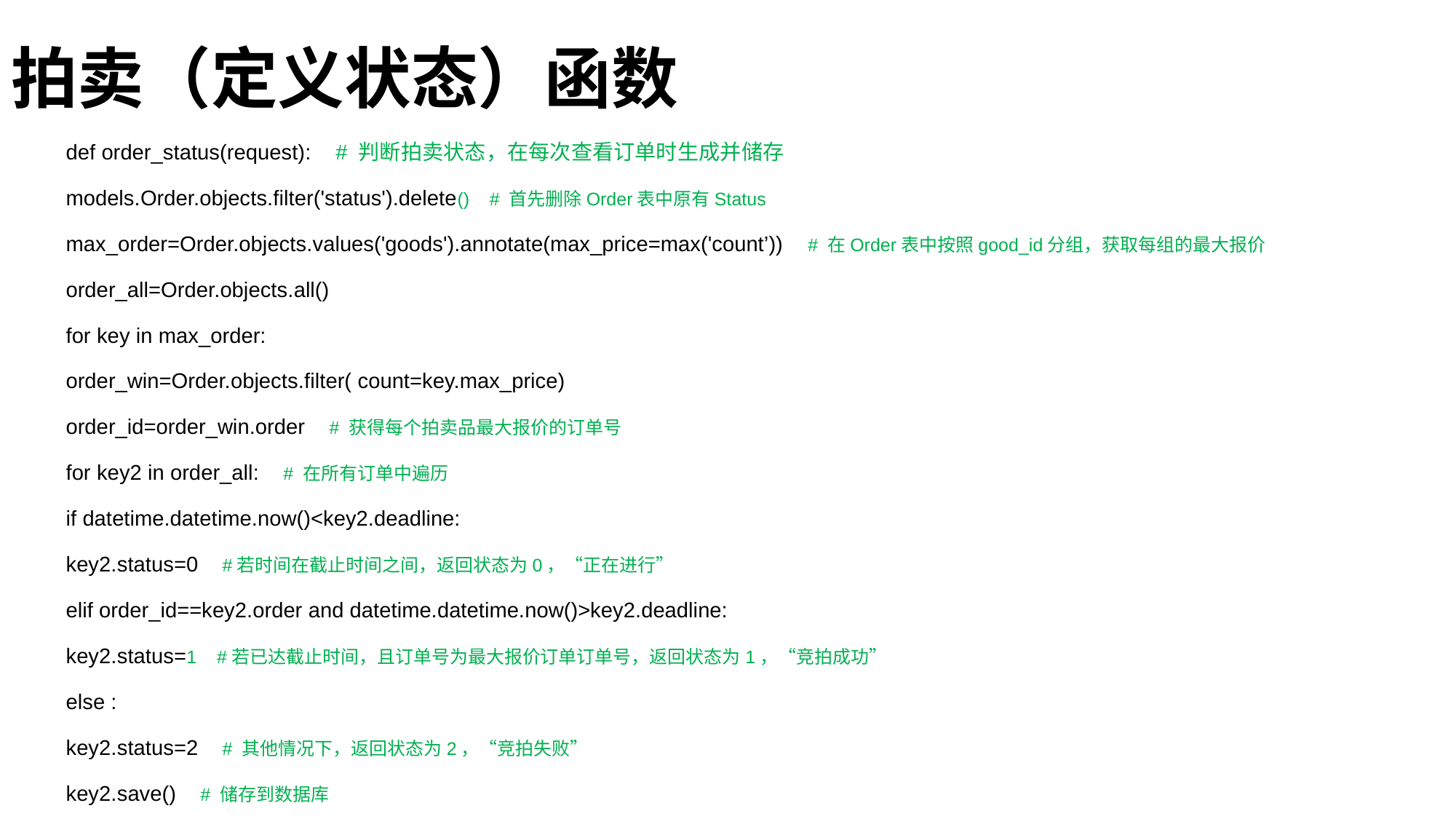

# 拍卖（定义状态）函数
def order_status(request):    # 判断拍卖状态，在每次查看订单时生成并储存
models.Order.objects.filter('status').delete()    # 首先删除Order表中原有Status
max_order=Order.objects.values('goods').annotate(max_price=max('count’))    # 在Order表中按照good_id分组，获取每组的最大报价
order_all=Order.objects.all()
for key in max_order:
order_win=Order.objects.filter( count=key.max_price)
order_id=order_win.order    # 获得每个拍卖品最大报价的订单号
for key2 in order_all:    # 在所有订单中遍历
if datetime.datetime.now()<key2.deadline:
key2.status=0    #若时间在截止时间之间，返回状态为0，“正在进行”
elif order_id==key2.order and datetime.datetime.now()>key2.deadline:
key2.status=1    #若已达截止时间，且订单号为最大报价订单订单号，返回状态为1，“竞拍成功”
else :
key2.status=2    # 其他情况下，返回状态为2，“竞拍失败”
key2.save()    # 储存到数据库